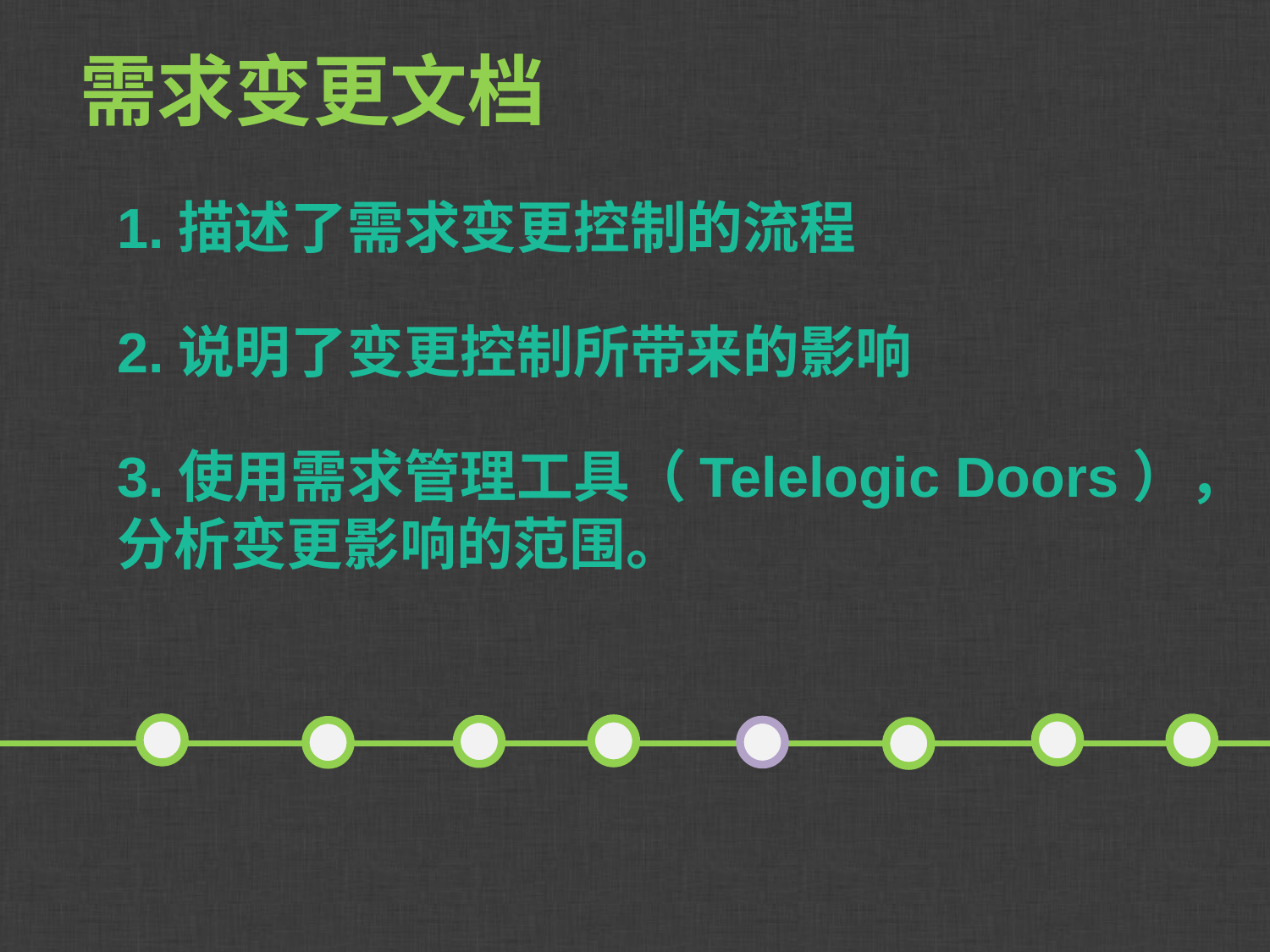

需求变更文档
1.描述了需求变更控制的流程
2.说明了变更控制所带来的影响
3.使用需求管理工具（Telelogic Doors），
分析变更影响的范围。